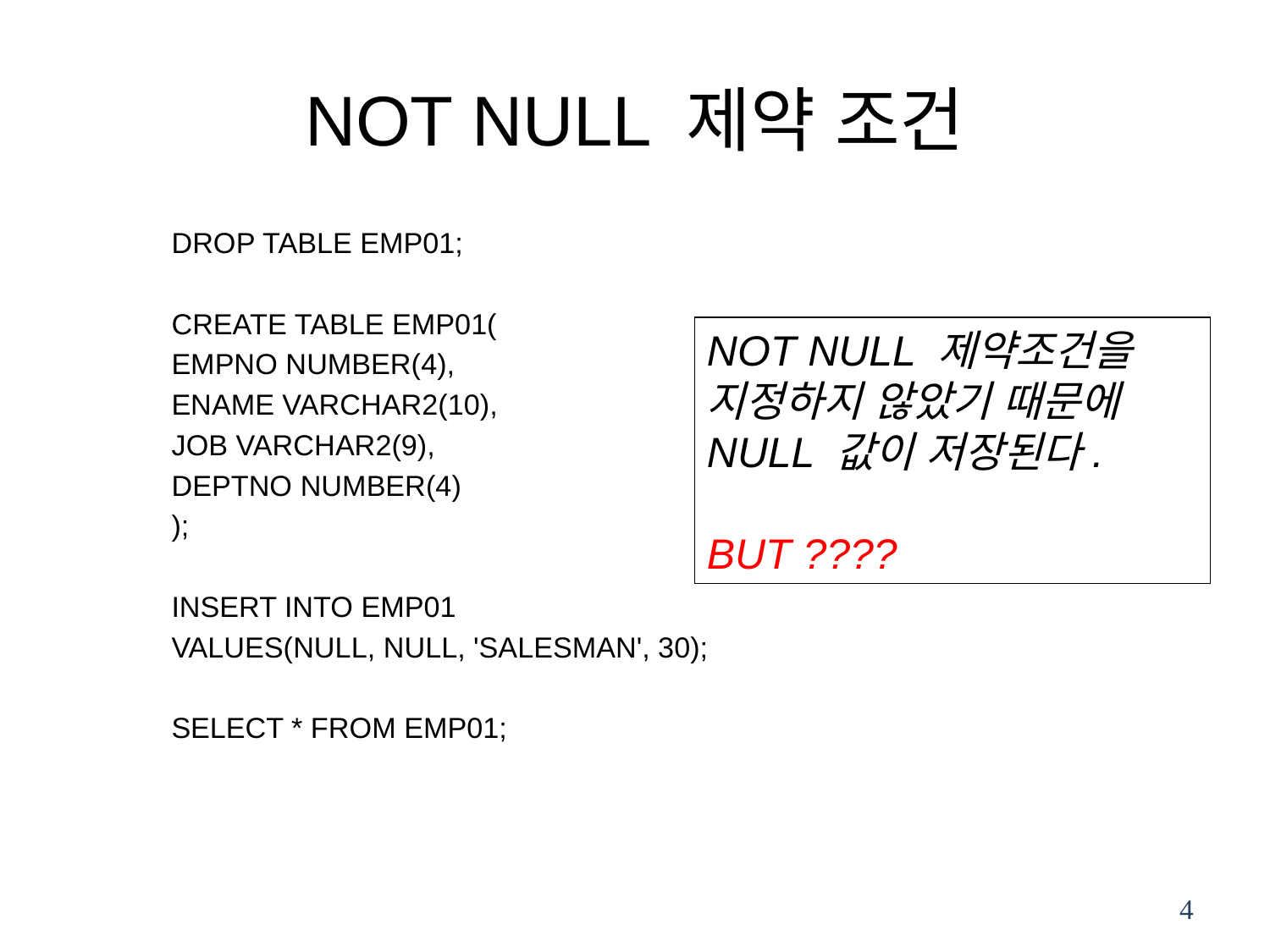

# NOT NULL 제약 조건

DROP TABLE EMP01;

CREATE TABLE EMP01(
EMPNO NUMBER(4),
ENAME VARCHAR2(10),
JOB VARCHAR2(9),
DEPTNO NUMBER(4)
);

INSERT INTO EMP01
VALUES(NULL, NULL, 'SALESMAN', 30);

SELECT * FROM EMP01;

NOT NULL 제약조건을 지정하지 않았기 때문에 NULL 값이 저장된다.

BUT ????
4